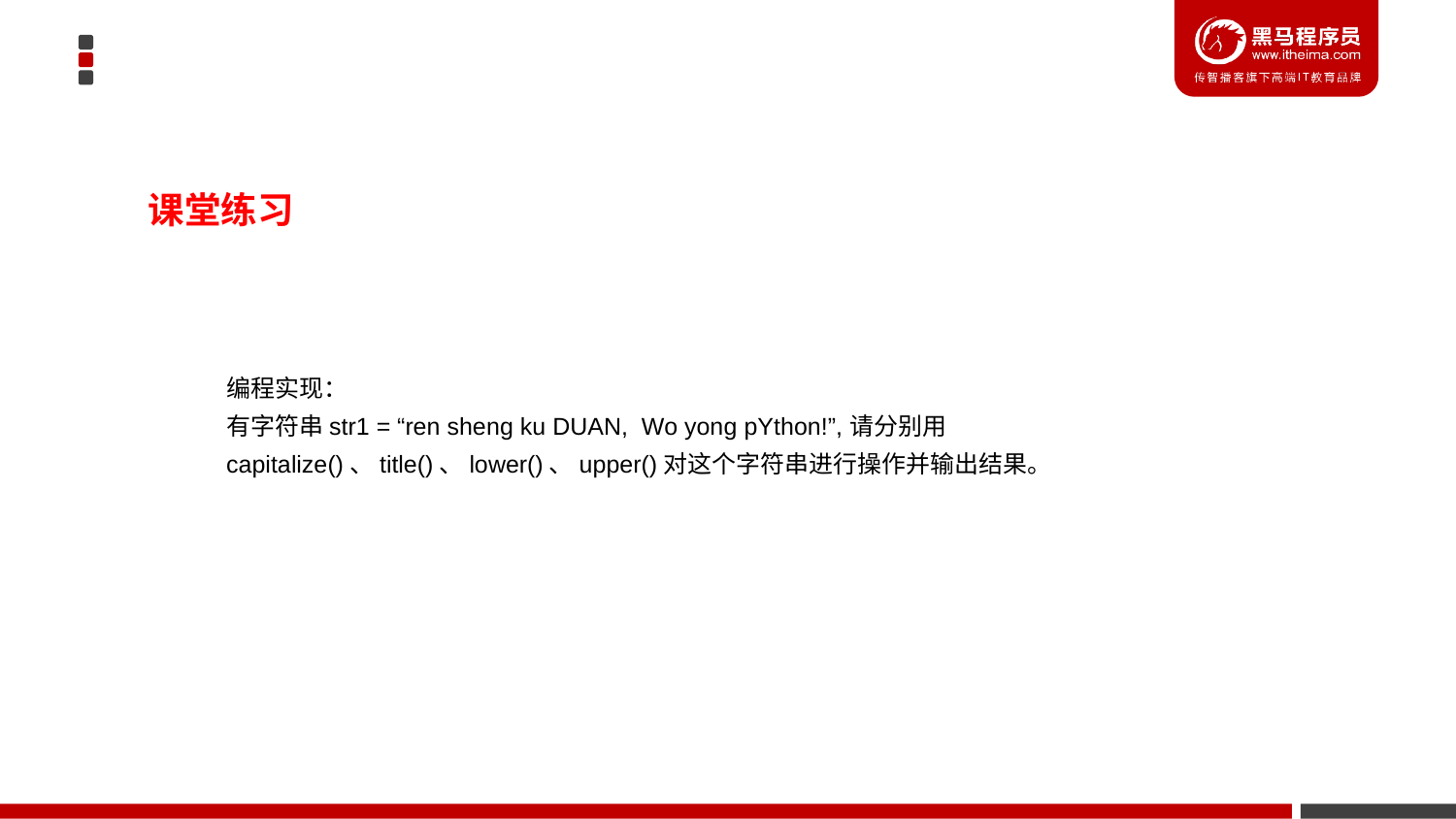

课堂练习
编程实现：
有字符串str1 = “ren sheng ku DUAN,  Wo yong pYthon!”,请分别用capitalize()、title()、lower()、upper()对这个字符串进行操作并输出结果。